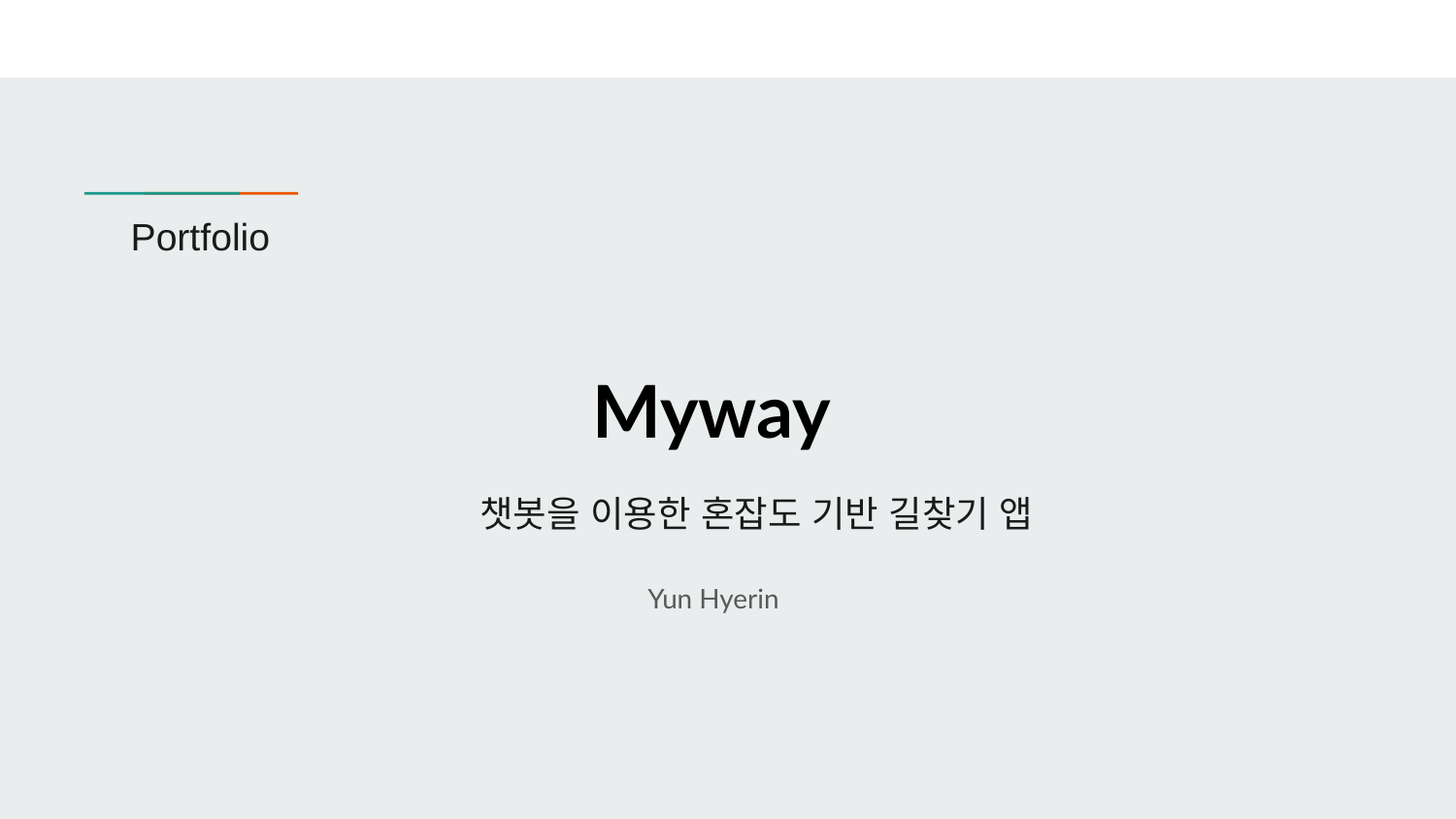

# Portfolio
Myway
챗봇을 이용한 혼잡도 기반 길찾기 앱
Yun Hyerin